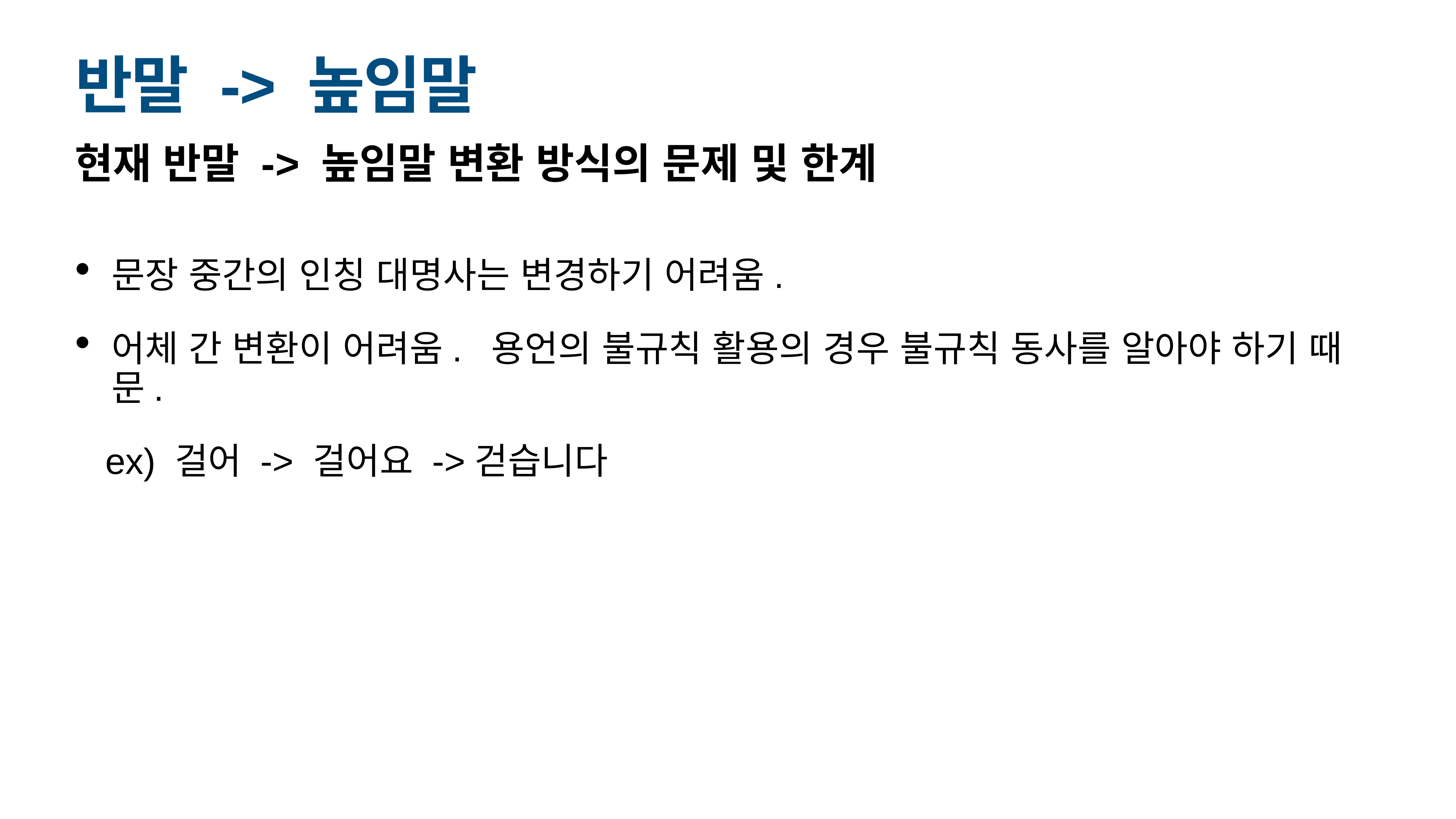

# 반말 -> 높임말
현재 반말 -> 높임말 변환 방식의 문제 및 한계
문장 중간의 인칭 대명사는 변경하기 어려움.
어체 간 변환이 어려움.  용언의 불규칙 활용의 경우 불규칙 동사를 알아야 하기 때문.
   ex) 걸어 -> 걸어요 ->걷습니다